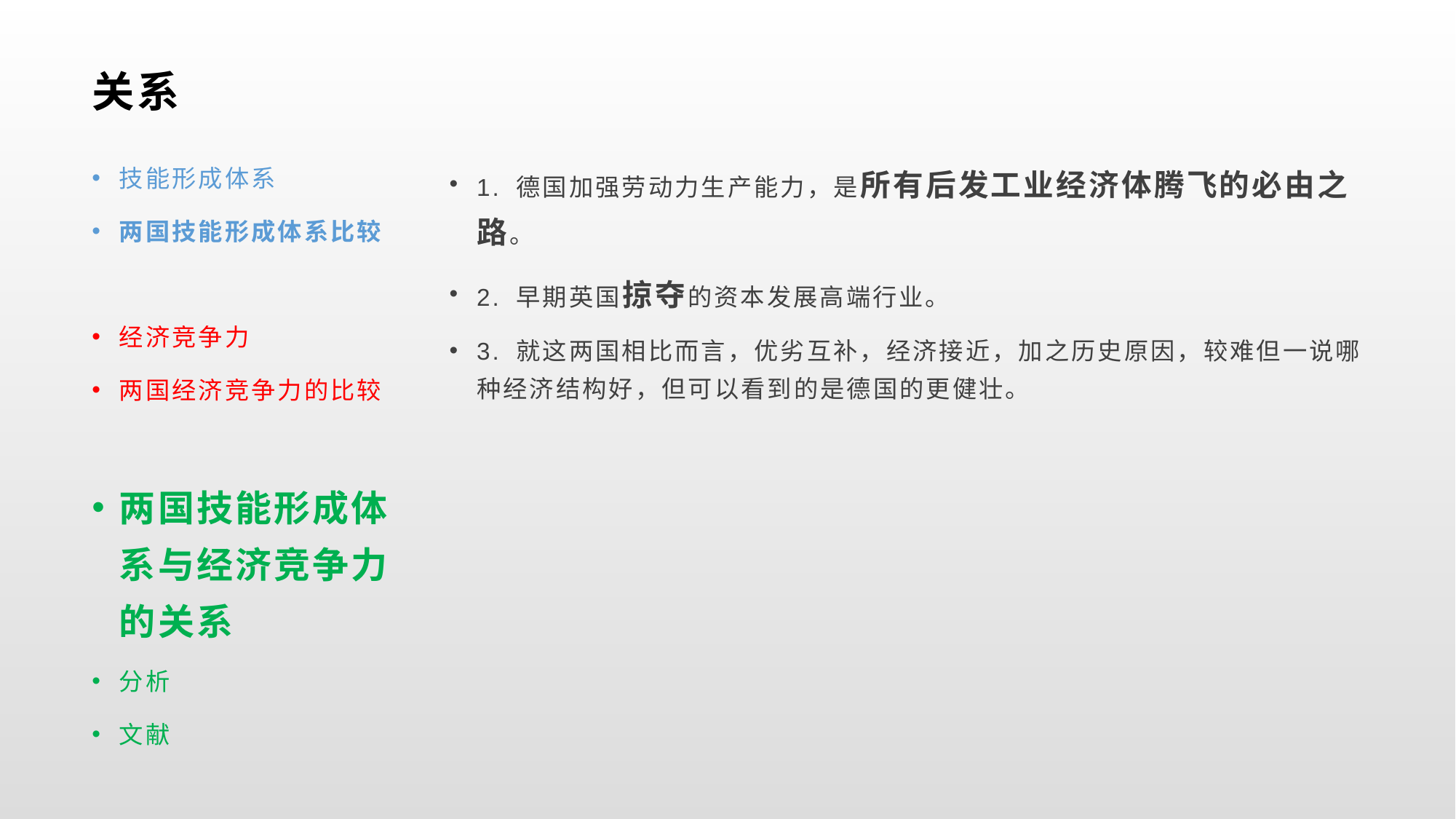

# 关系
技能形成体系
两国技能形成体系比较

经济竞争力
两国经济竞争力的比较

两国技能形成体系与经济竞争力的关系
分析
文献

1. 德国加强劳动力生产能力，是所有后发工业经济体腾飞的必由之路。
2. 早期英国掠夺的资本发展高端行业。
3. 就这两国相比而言，优劣互补，经济接近，加之历史原因，较难但一说哪种经济结构好，但可以看到的是德国的更健壮。